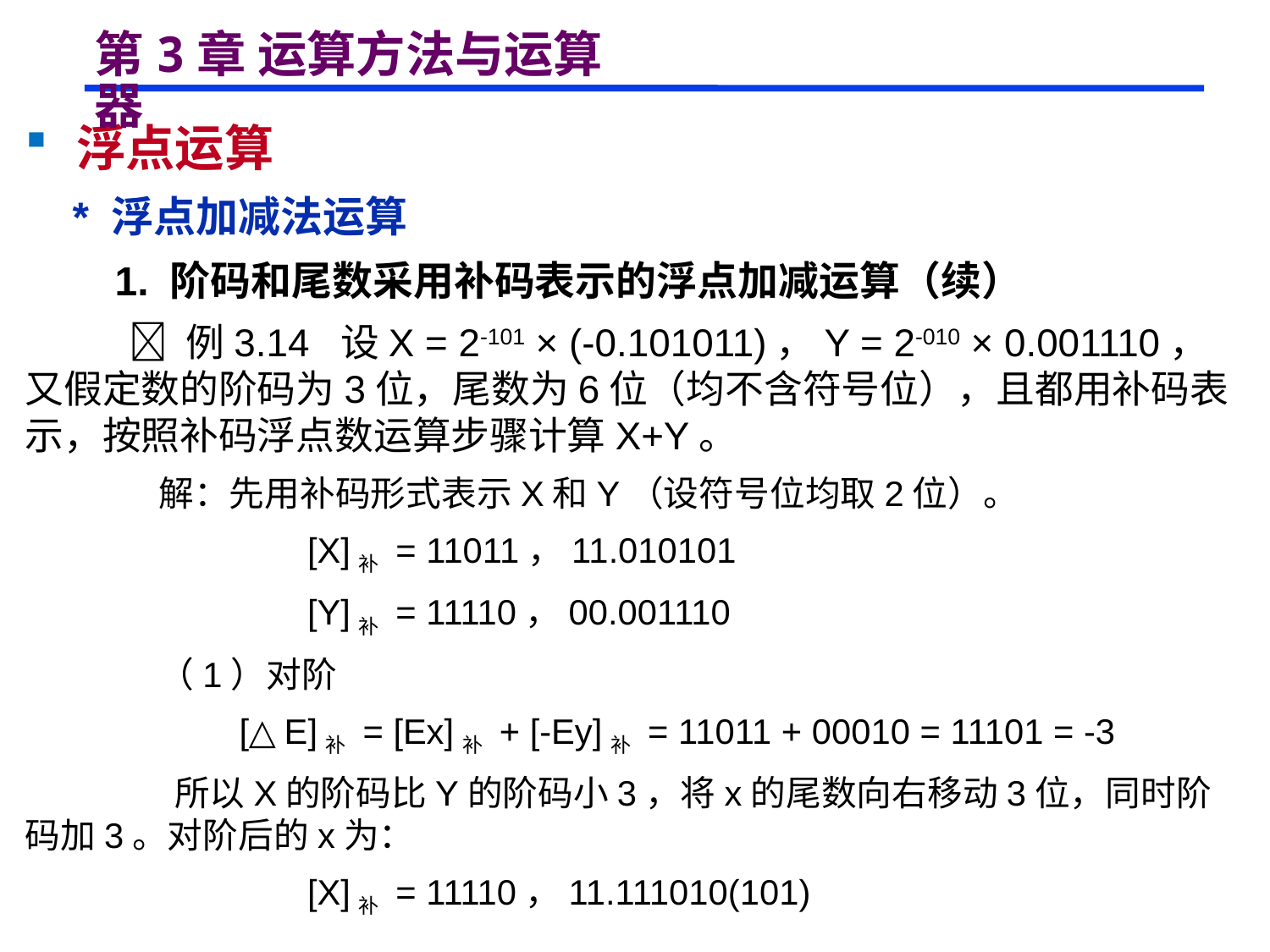

# 第3章 运算方法与运算器
 浮点运算
    * 浮点加减法运算
        1. 阶码和尾数采用补码表示的浮点加减运算（续）
            • 例3.14  设X = 2-101 × (-0.101011)，Y = 2-010 × 0.001110，又假定数的阶码为3位，尾数为6位（均不含符号位），且都用补码表示，按照补码浮点数运算步骤计算X+Y。
                解：先用补码形式表示X和Y（设符号位均取2位）。
                             [X]补 = 11011，11.010101
                             [Y]补 = 11110，00.001110
                （1）对阶
                      [△E]补 = [Ex]补 + [-Ey]补 = 11011 + 00010 = 11101 = -3
                  所以X的阶码比Y的阶码小3，将x的尾数向右移动3位，同时阶码加3。对阶后的x为：
                             [X]补 = 11110，11.111010(101)